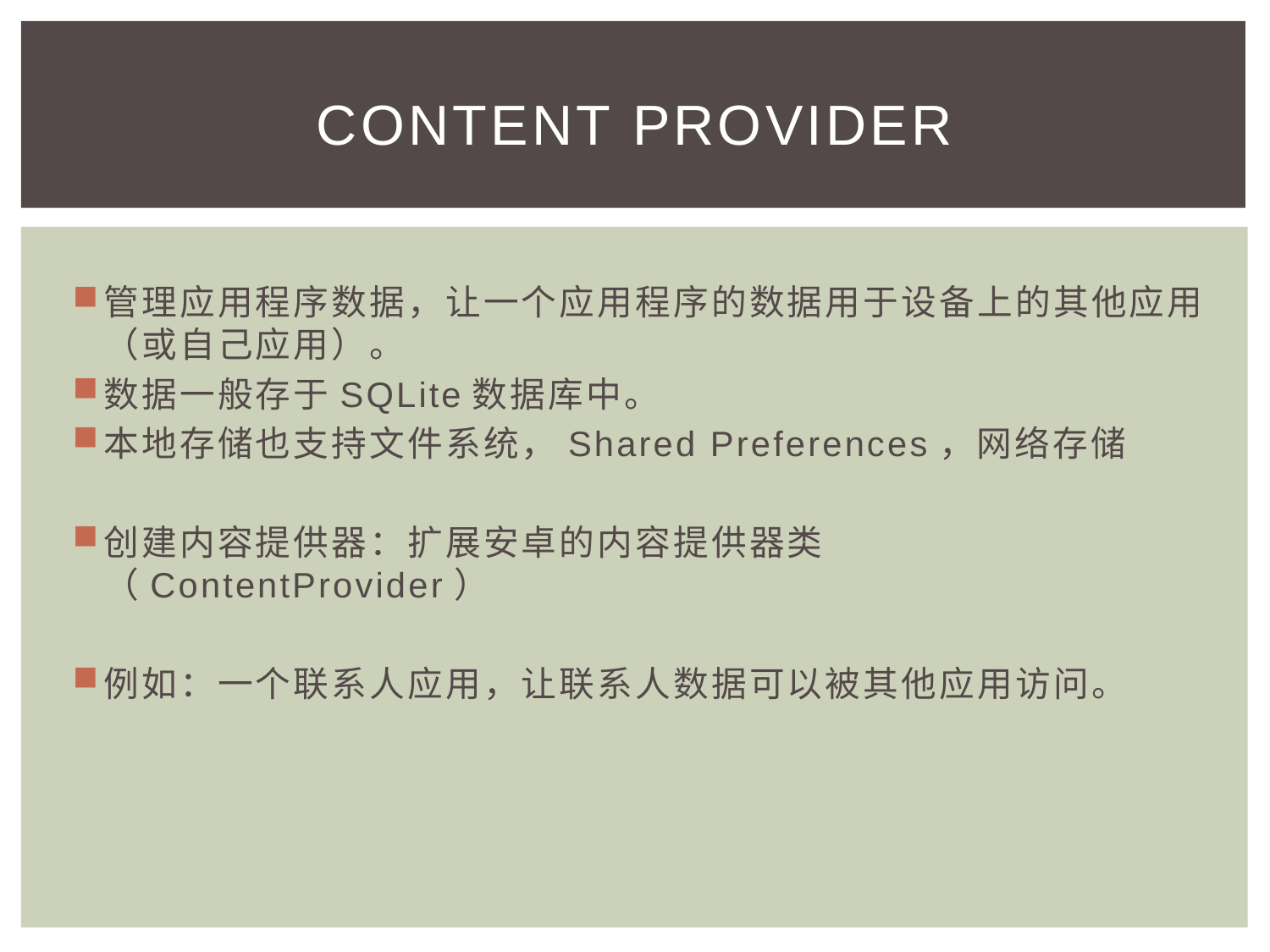

# Content Provider
管理应用程序数据，让一个应用程序的数据用于设备上的其他应用（或自己应用）。
数据一般存于SQLite数据库中。
本地存储也支持文件系统，Shared Preferences，网络存储

创建内容提供器：扩展安卓的内容提供器类（ContentProvider）

例如：一个联系人应用，让联系人数据可以被其他应用访问。